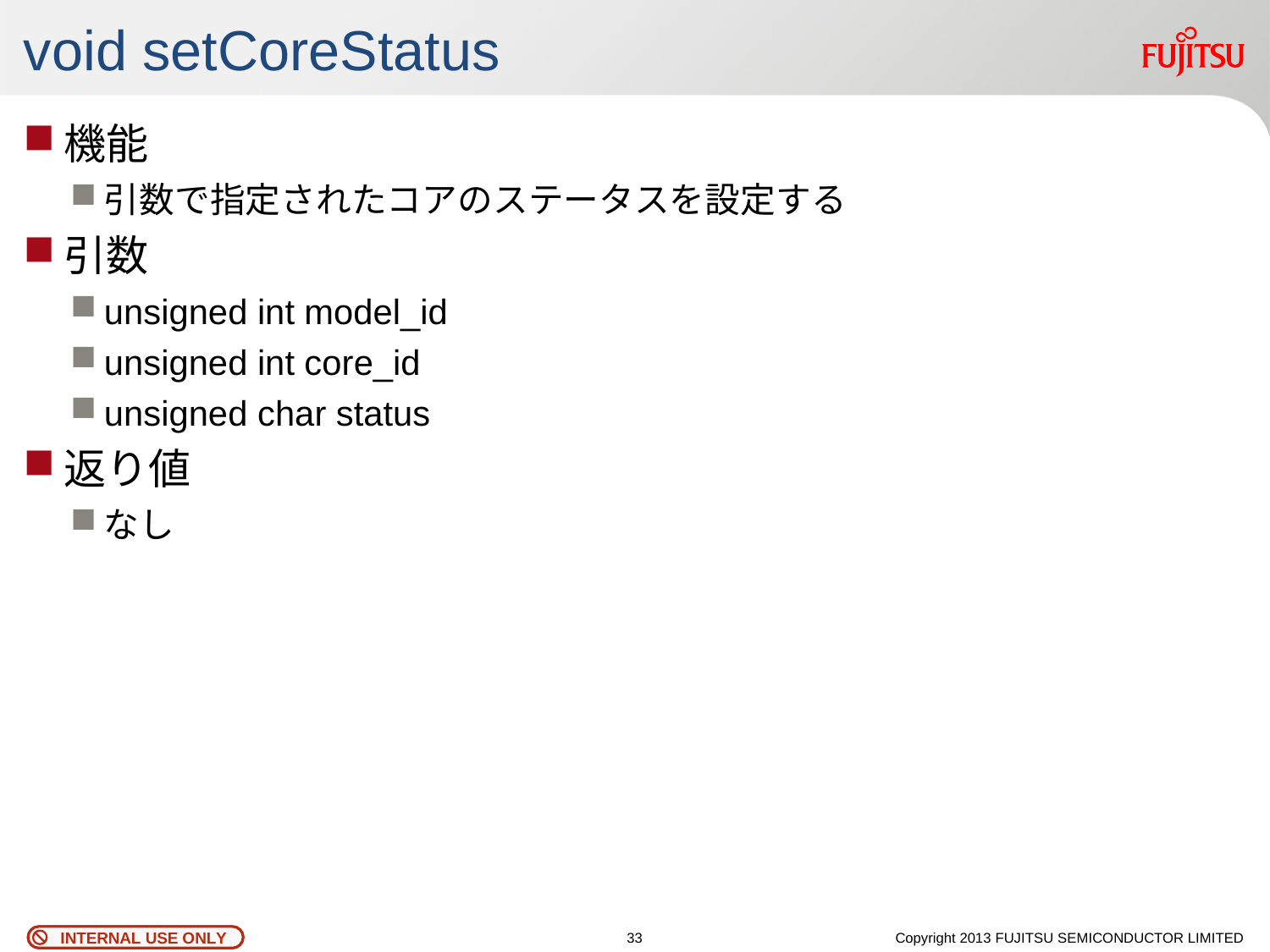

# void setCoreStatus
機能
引数で指定されたコアのステータスを設定する
引数
unsigned int model_id
unsigned int core_id
unsigned char status
返り値
なし

33
Copyright 2013 FUJITSU SEMICONDUCTOR LIMITED